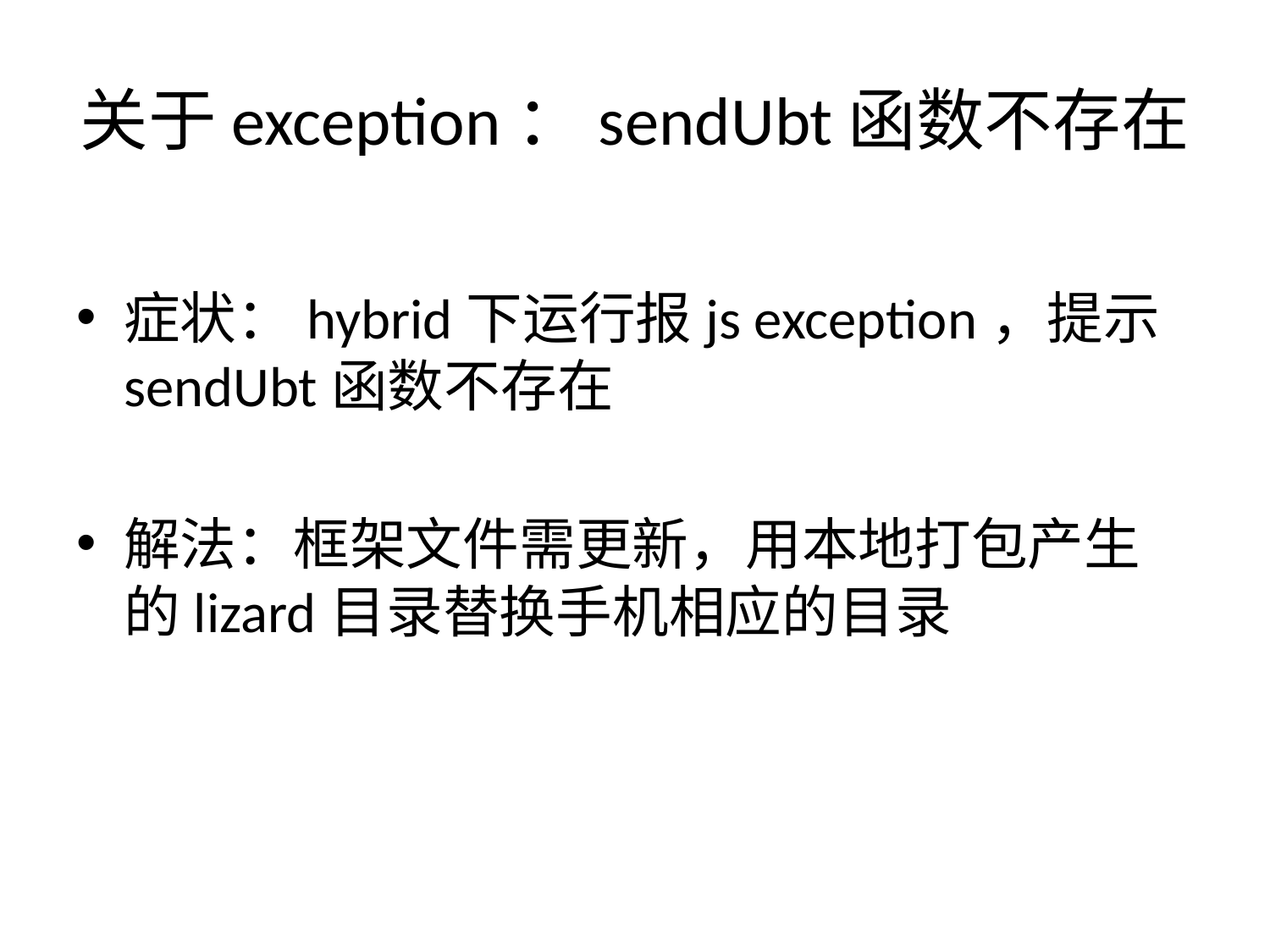

# 关于exception：sendUbt函数不存在
症状：hybrid下运行报js exception，提示sendUbt函数不存在

解法：框架文件需更新，用本地打包产生的lizard目录替换手机相应的目录